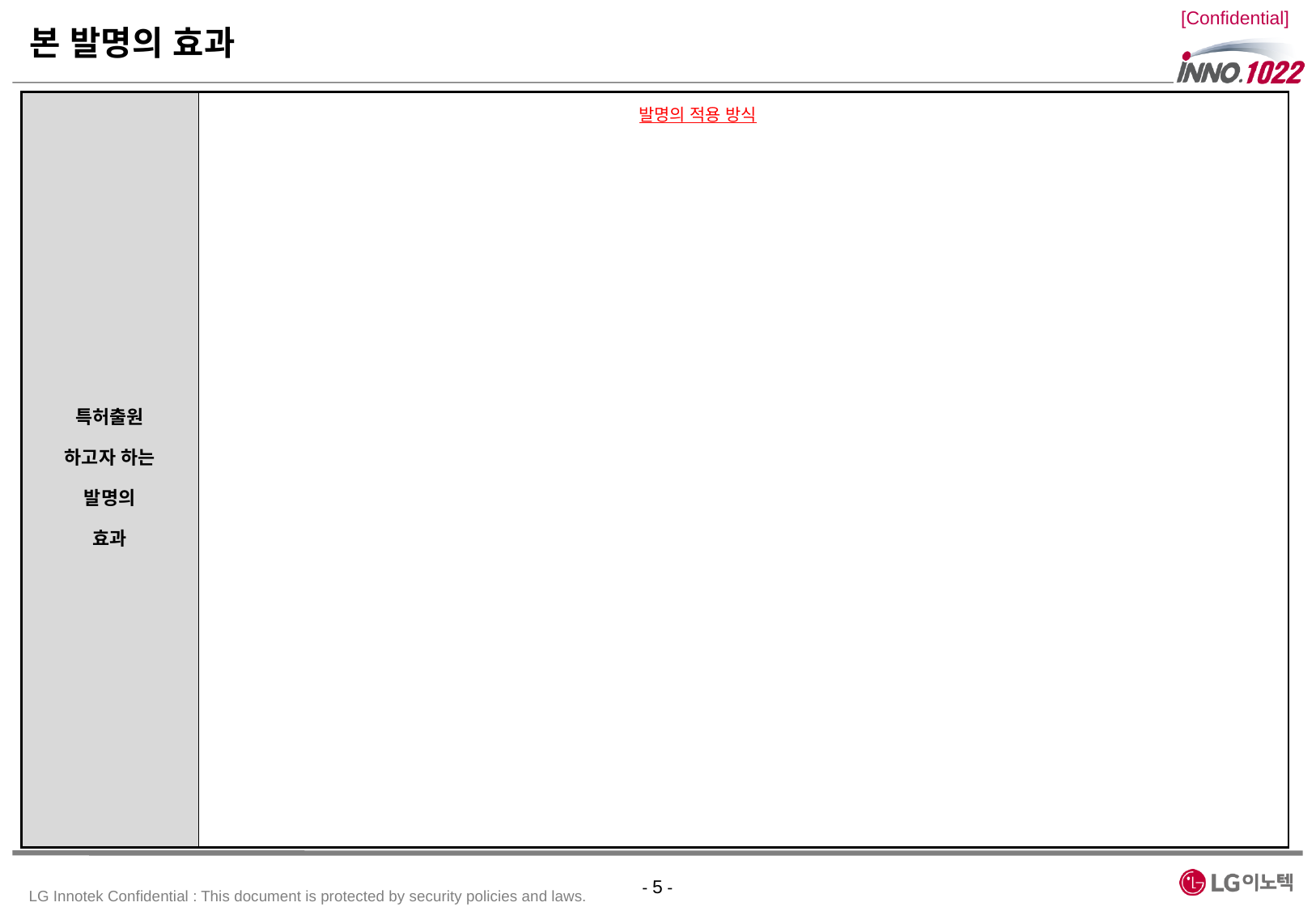

본 발명의 효과

| 특허출원 하고자 하는 발명의 효과 |  |
| --- | --- |
발명의 적용 방식
- 5 -